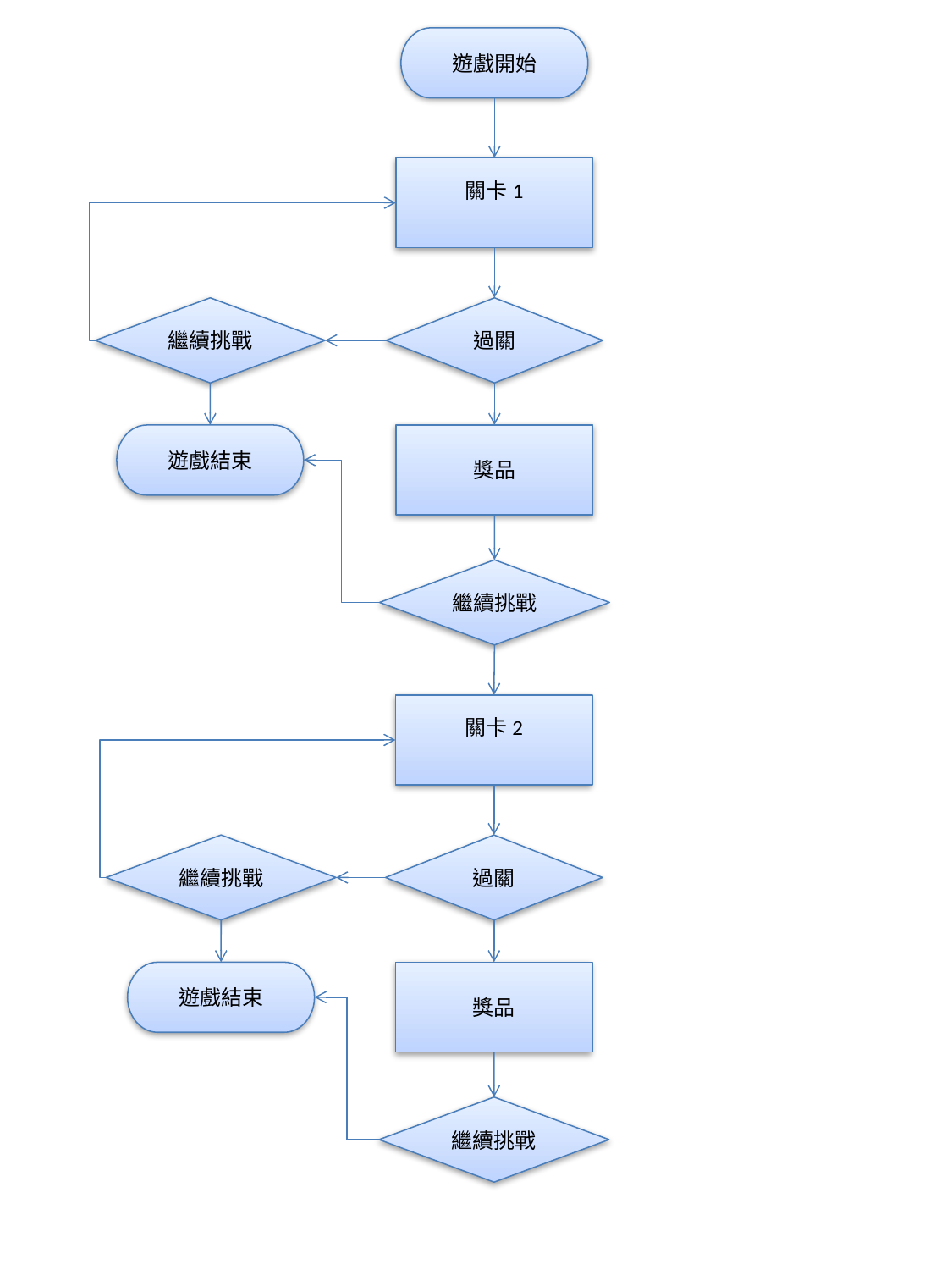

遊戲開始
關卡1

繼續挑戰
過關
遊戲結束
獎品
繼續挑戰
關卡2

繼續挑戰
過關
遊戲結束
獎品
繼續挑戰